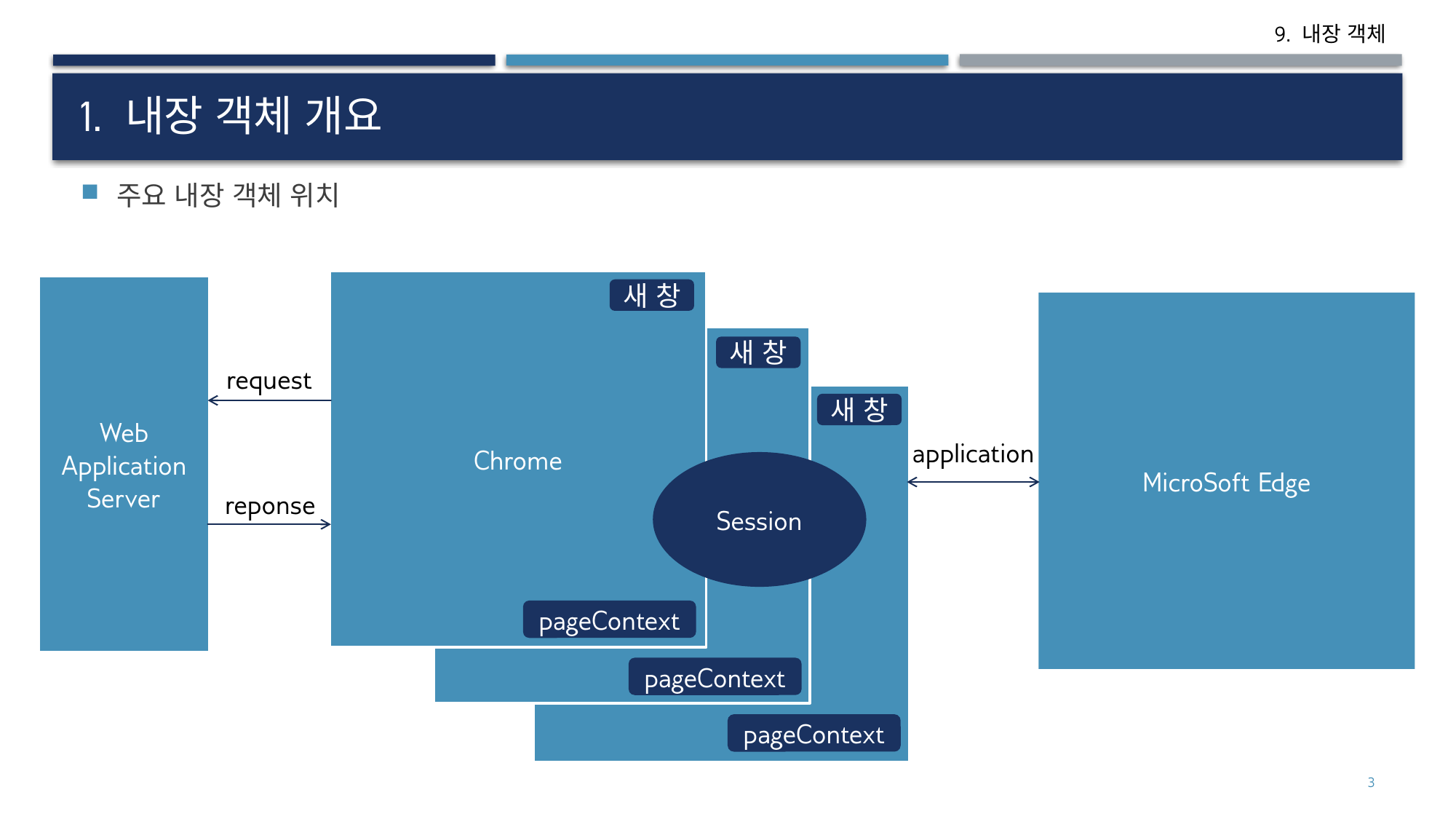

# 1. 내장 객체 개요
주요 내장 객체 위치
Chrome
Web
Application
Server
새 창
MicroSoft Edge
Chrome
새 창
request
Chrome
새 창
application
Session
reponse
pageContext
pageContext
pageContext
3